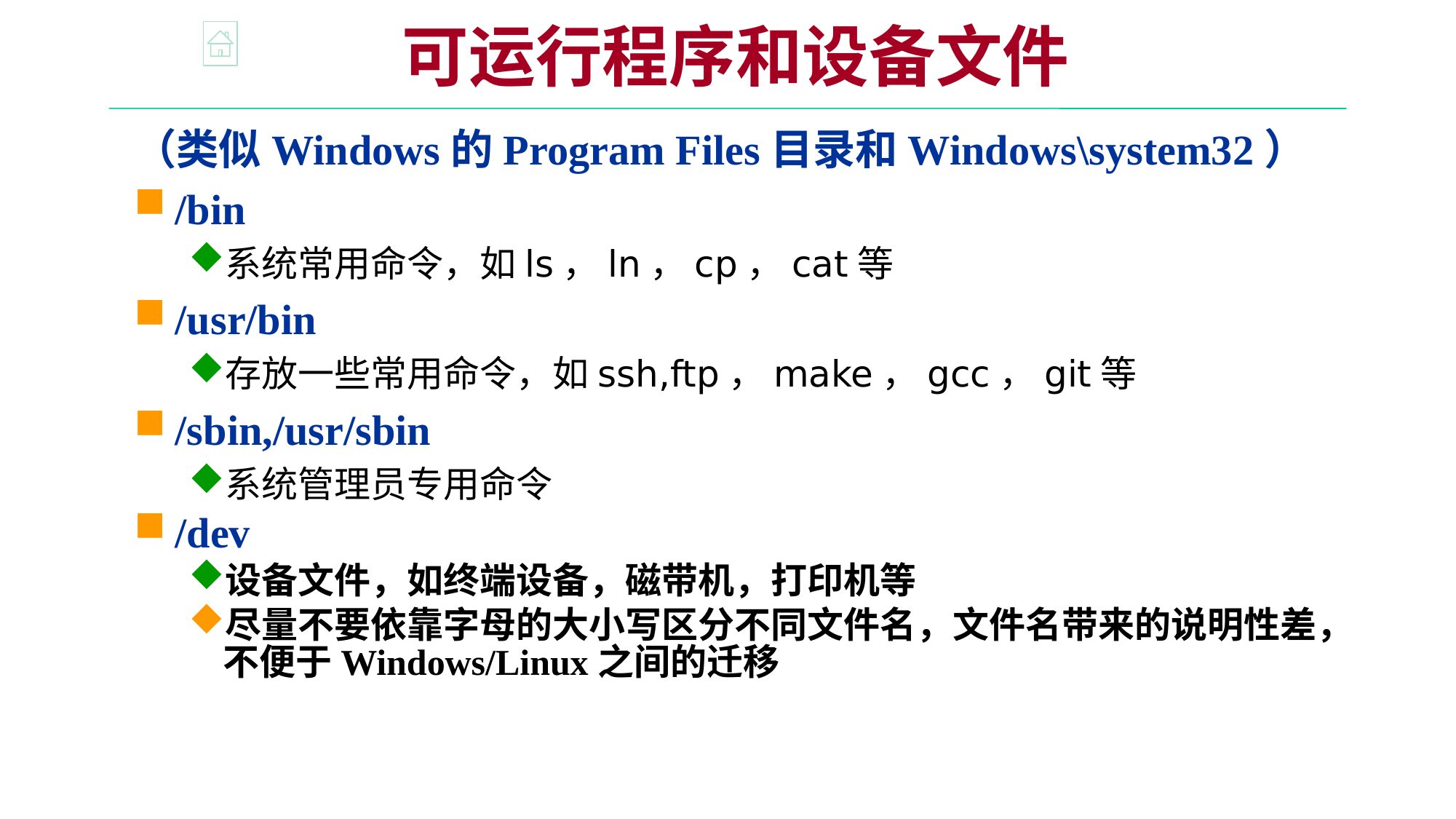

可运行程序和设备文件

（类似Windows的Program Files目录和Windows\system32）
/bin
系统常用命令，如ls，ln，cp，cat等
/usr/bin
存放一些常用命令，如ssh,ftp，make，gcc，git等
/sbin,/usr/sbin
系统管理员专用命令
/dev
设备文件，如终端设备，磁带机，打印机等
尽量不要依靠字母的大小写区分不同文件名，文件名带来的说明性差，不便于Windows/Linux之间的迁移